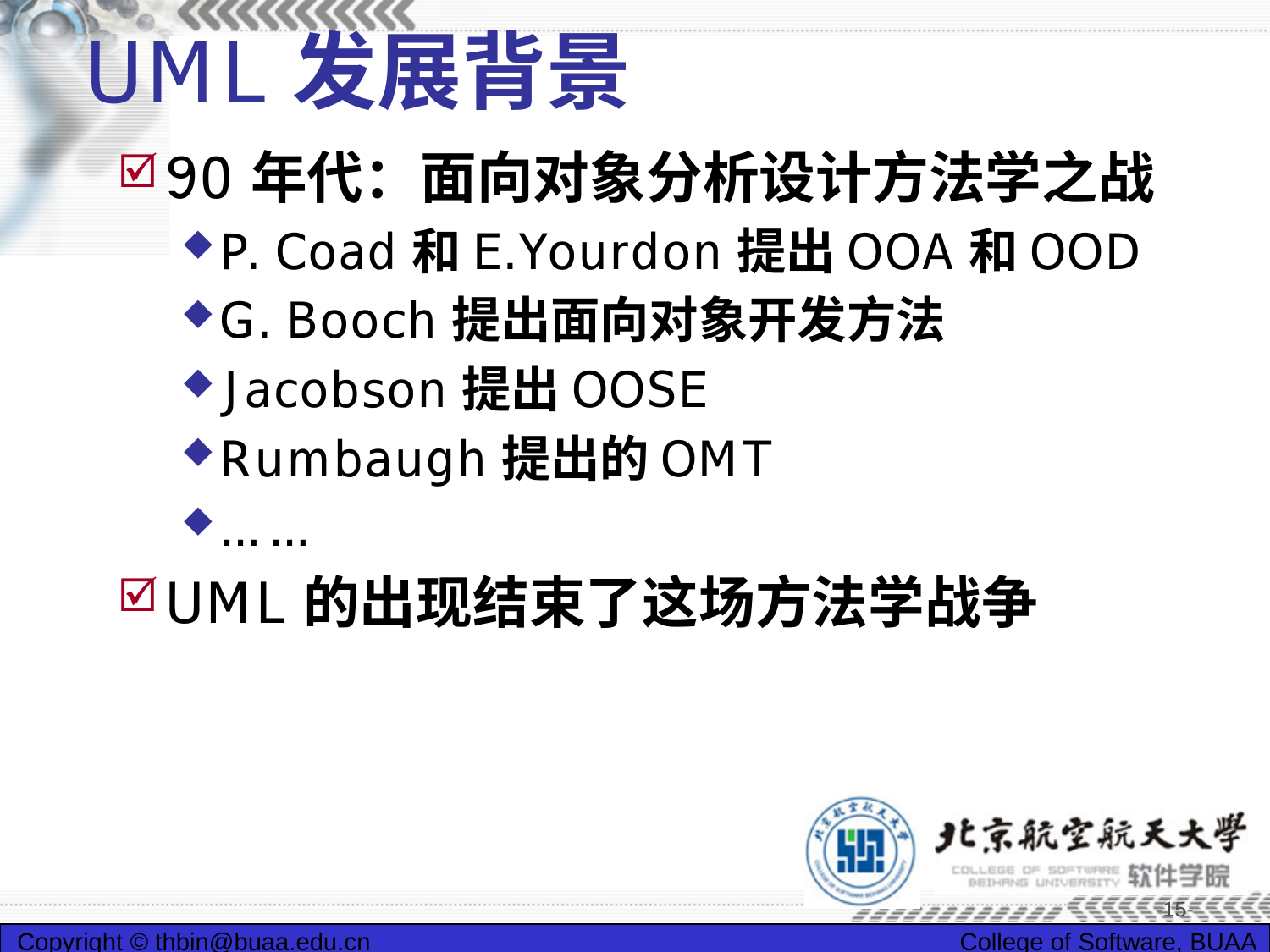

# UML发展背景
90年代：面向对象分析设计方法学之战
P. Coad和E.Yourdon提出OOA和OOD
G. Booch提出面向对象开发方法
Jacobson提出OOSE
Rumbaugh提出的OMT
……
UML的出现结束了这场方法学战争
-15-